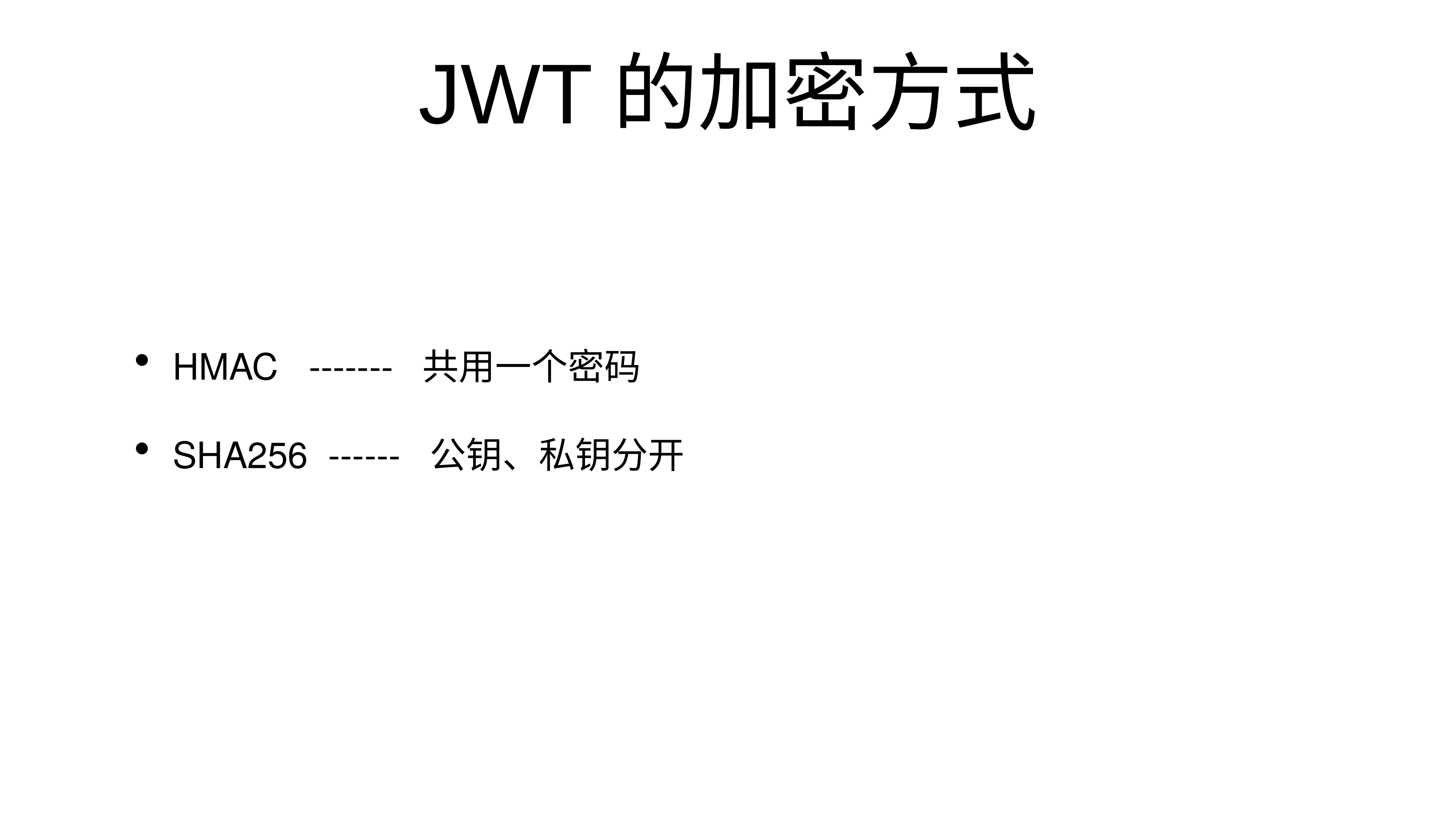

# JWT的加密方式
HMAC   -------  共用一个密码
SHA256  ------  公钥、私钥分开